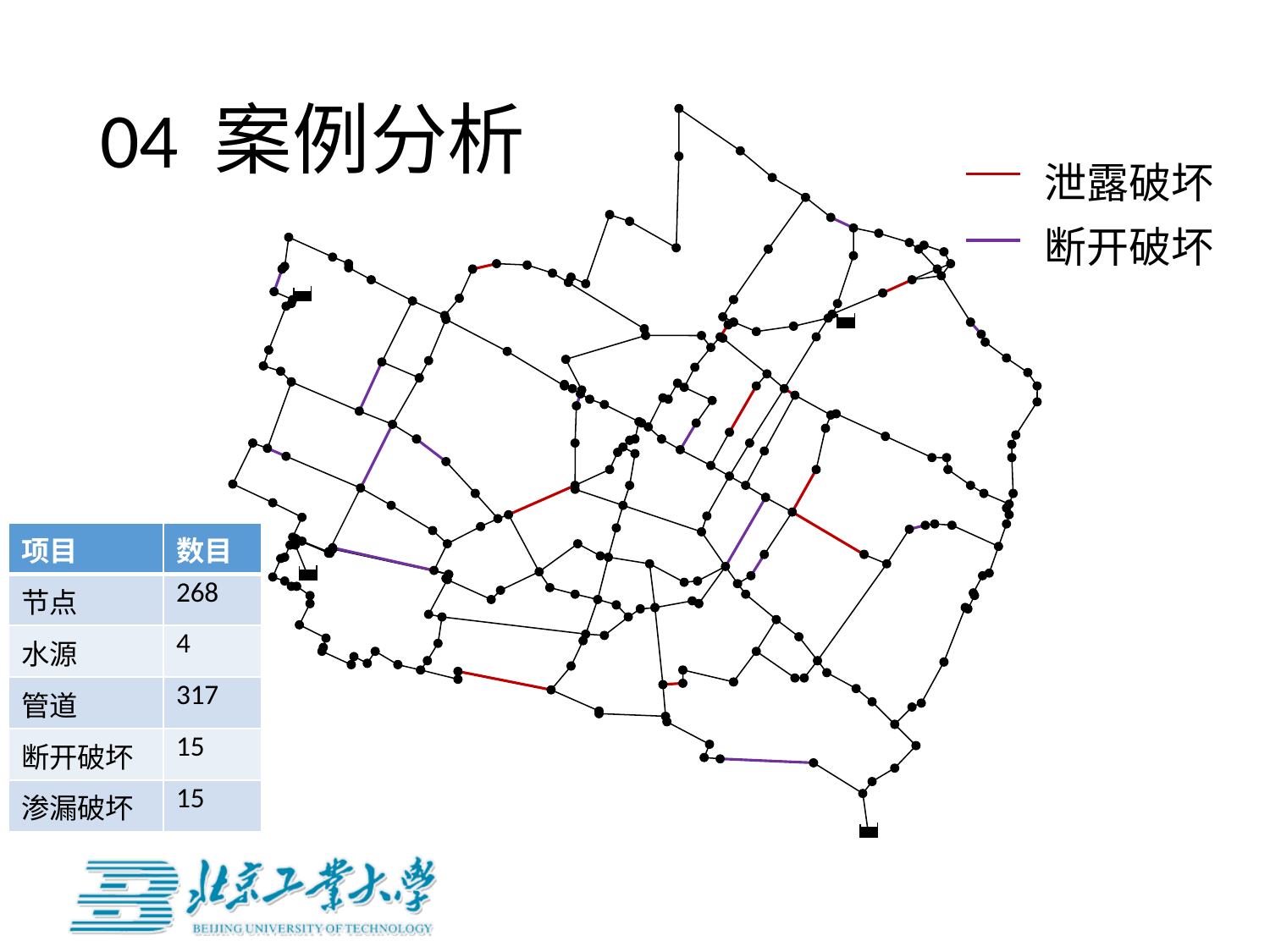

# 04 案例分析

泄露破坏

断开破坏

| 项目 | 数目 |
| --- | --- |
| 节点 | 268 |
| 水源 | 4 |
| 管道 | 317 |
| 断开破坏 | 15 |
| 渗漏破坏 | 15 |